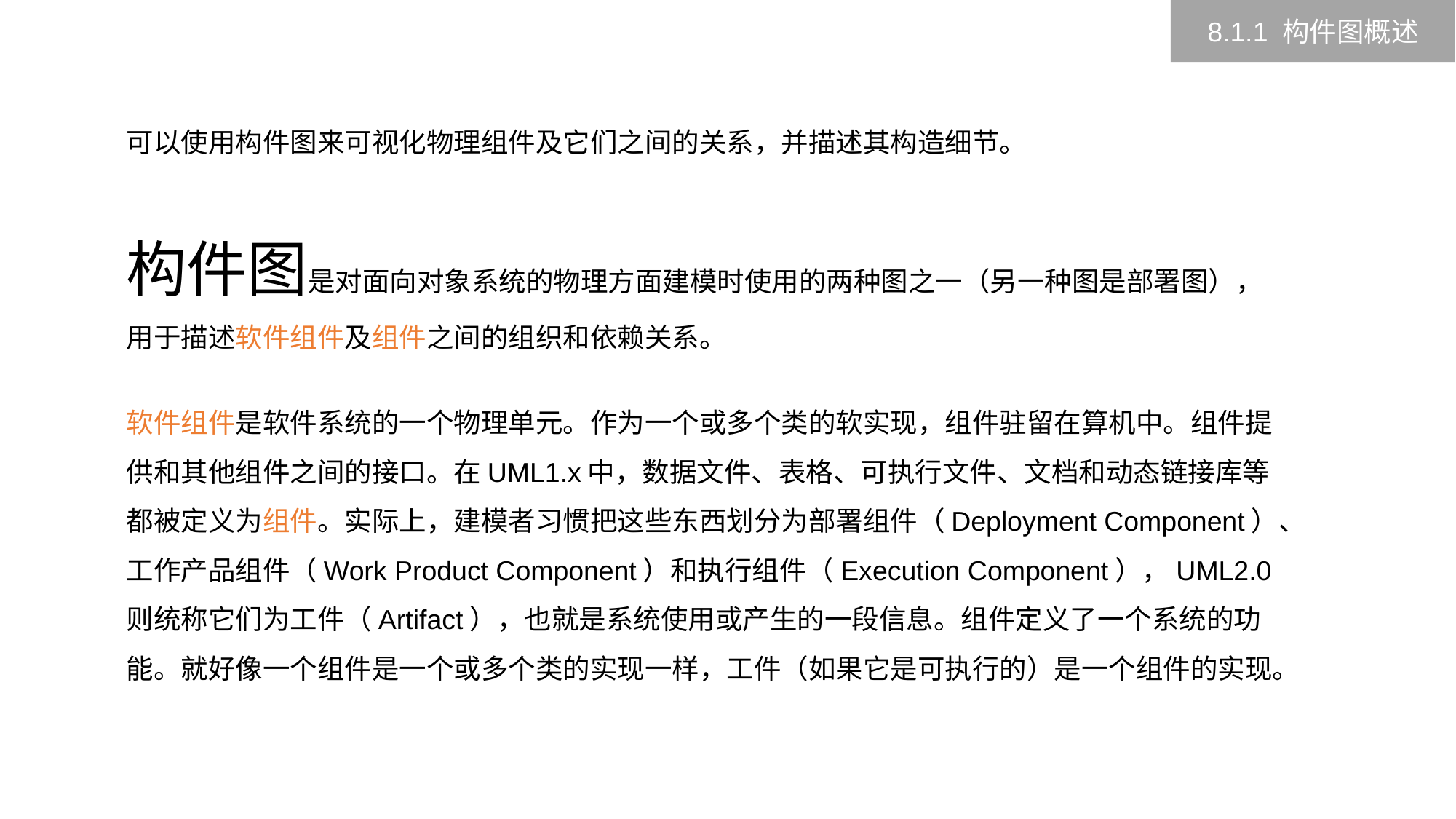

8.1.1 构件图概述
可以使用构件图来可视化物理组件及它们之间的关系，并描述其构造细节。
构件图是对面向对象系统的物理方面建模时使用的两种图之一（另一种图是部署图），用于描述软件组件及组件之间的组织和依赖关系。
软件组件是软件系统的一个物理单元。作为一个或多个类的软实现，组件驻留在算机中。组件提供和其他组件之间的接口。在UML1.x中，数据文件、表格、可执行文件、文档和动态链接库等都被定义为组件。实际上，建模者习惯把这些东西划分为部署组件（Deployment Component）、工作产品组件（Work Product Component）和执行组件（Execution Component），UML2.0则统称它们为工件（Artifact），也就是系统使用或产生的一段信息。组件定义了一个系统的功能。就好像一个组件是一个或多个类的实现一样，工件（如果它是可执行的）是一个组件的实现。